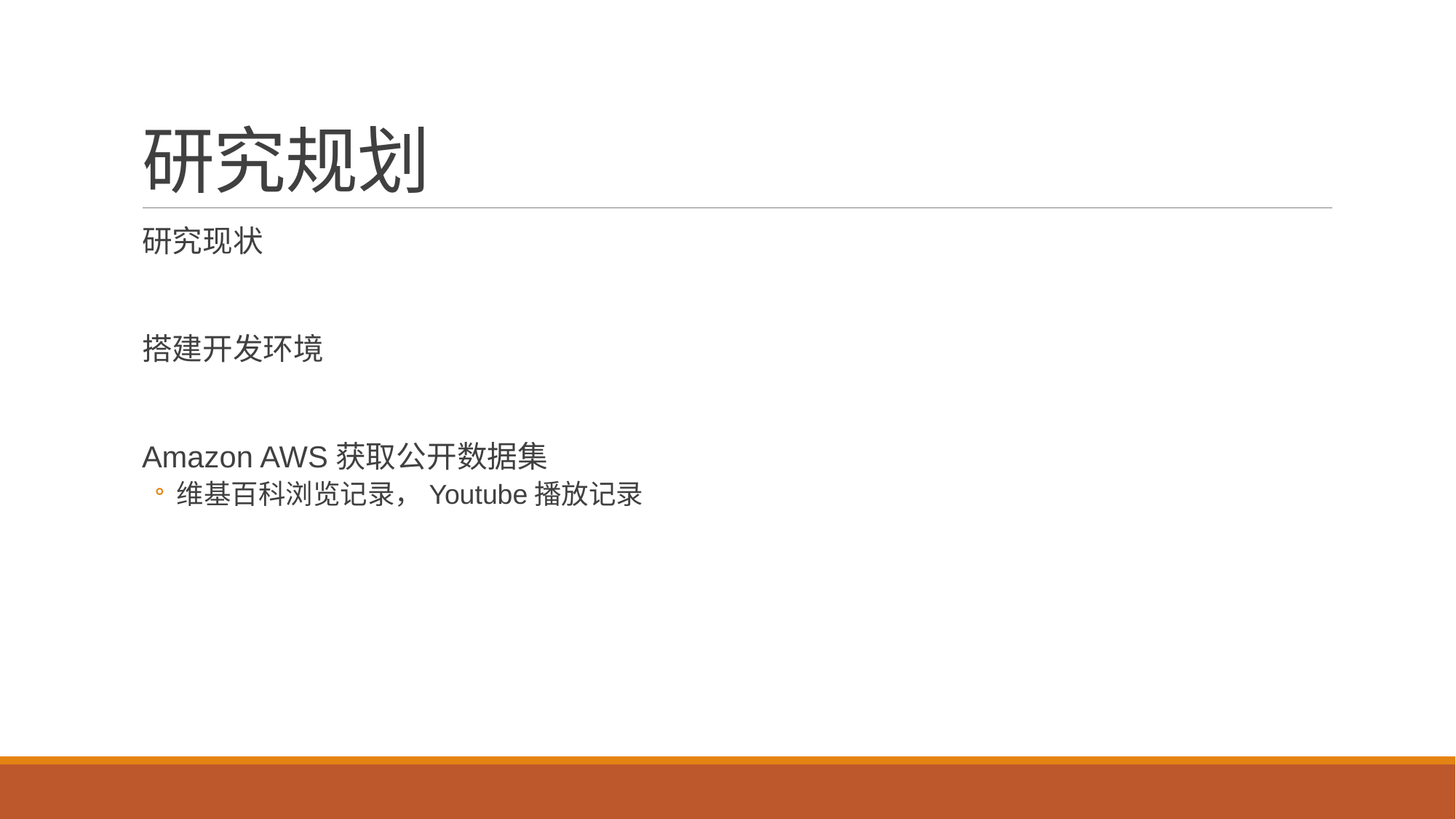

# 研究规划
研究现状

搭建开发环境

Amazon AWS获取公开数据集
维基百科浏览记录，Youtube播放记录